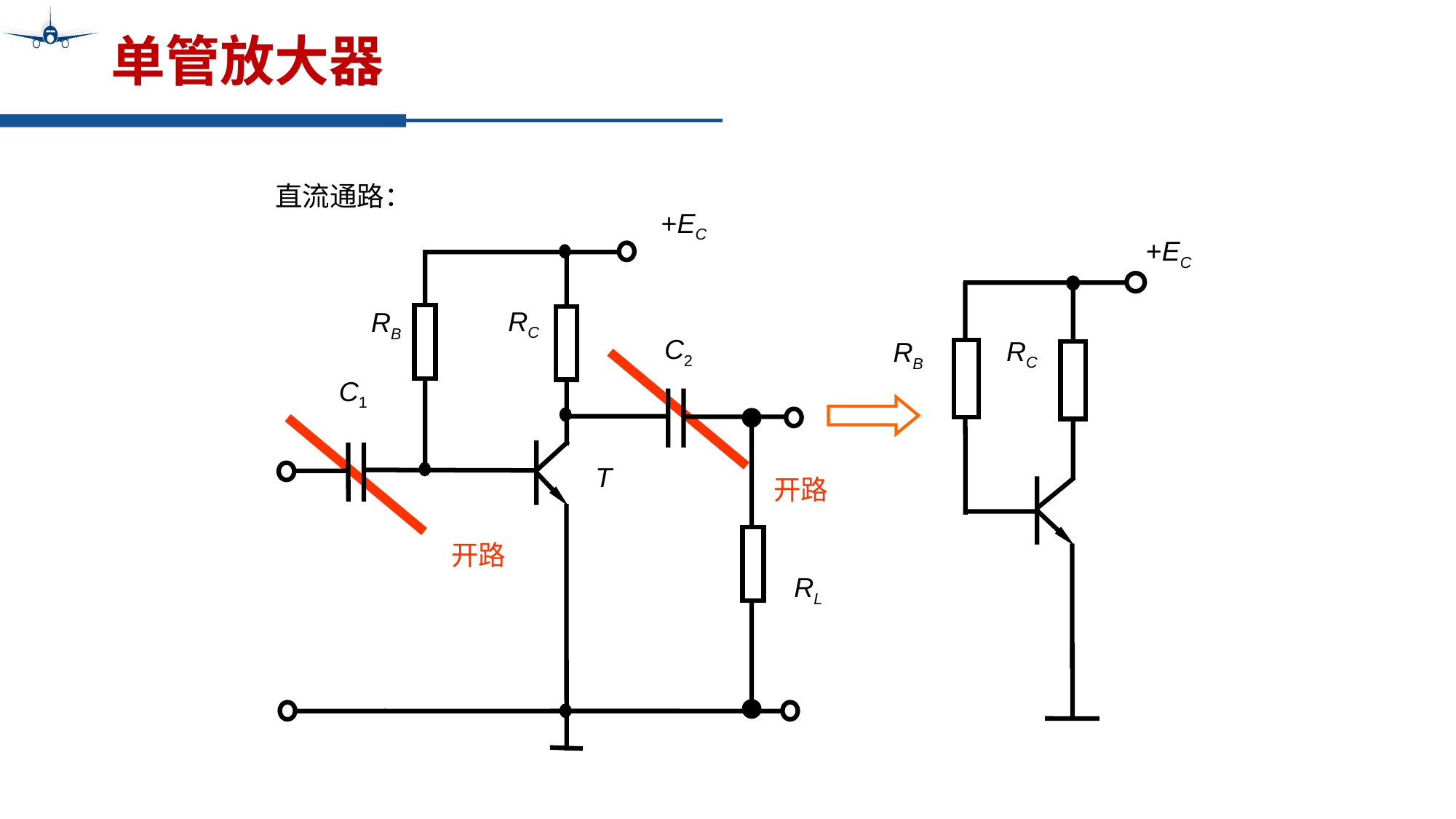

# 单管放大器
直流通路：
+EC
+EC

RC
RB

RC
RB

C2

开路
C1

开路

T

RL